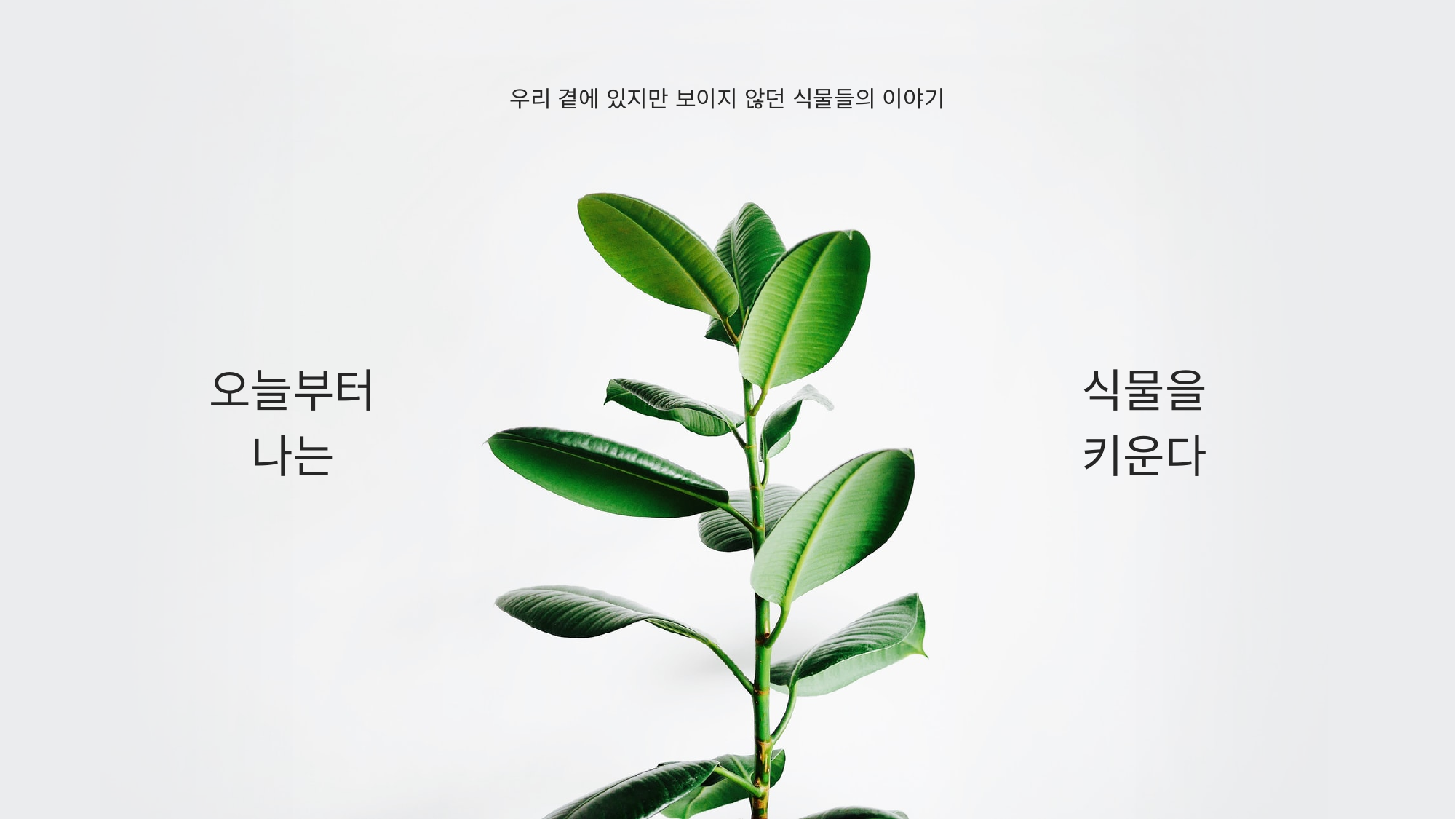

우리 곁에 있지만 보이지 않던 식물들의 이야기
오늘부터
나는

식물을
키운다